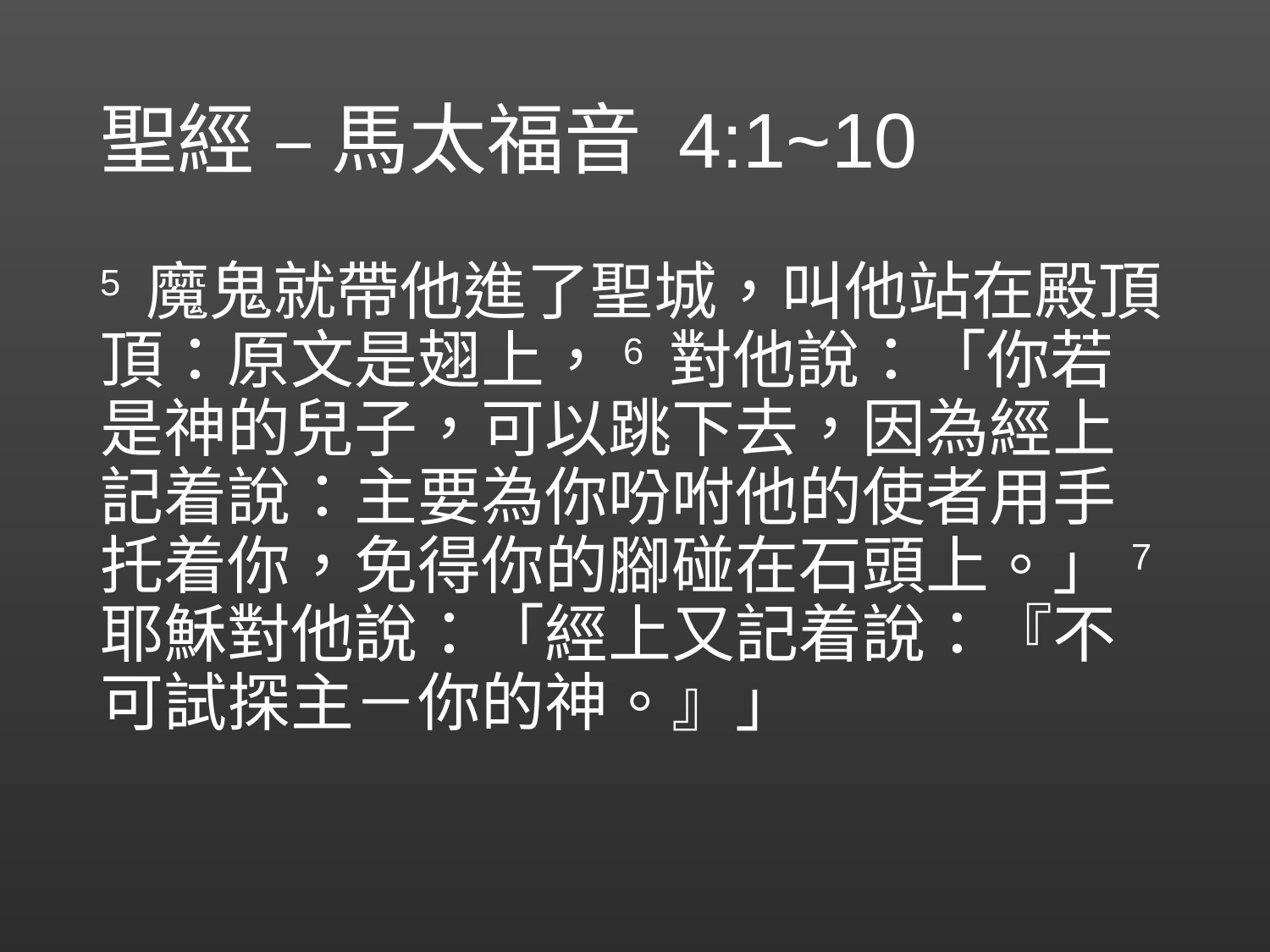

# 聖經 – 馬太福音 4:1~10
5 魔鬼就帶他進了聖城，叫他站在殿頂頂：原文是翅上，6 對他說：「你若是神的兒子，可以跳下去，因為經上記着說：主要為你吩咐他的使者用手托着你，免得你的腳碰在石頭上。」7 耶穌對他說：「經上又記着說：『不可試探主－你的神。』」